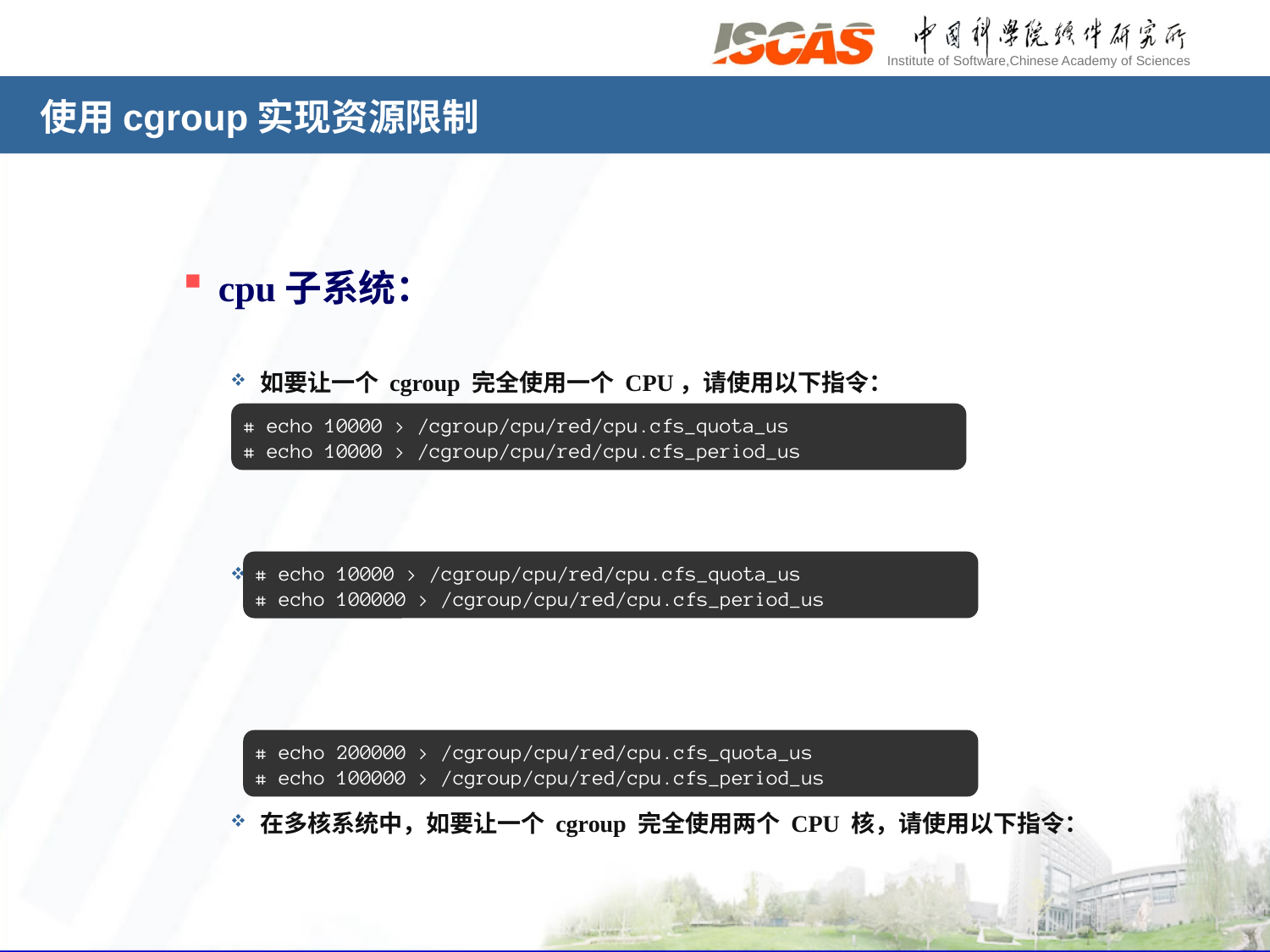

# 使用cgroup实现资源限制
cpu子系统：

如要让一个 cgroup 完全使用一个 CPU，请使用以下指令：

如要让一个 cgroup 使用 CPU 的 10%，请使用以下指令：

在多核系统中，如要让一个 cgroup 完全使用两个 CPU 核，请使用以下指令：

# echo 10000 > /cgroup/cpu/red/cpu.cfs_quota_us
# echo 10000 > /cgroup/cpu/red/cpu.cfs_period_us
# echo 10000 > /cgroup/cpu/red/cpu.cfs_quota_us
# echo 100000 > /cgroup/cpu/red/cpu.cfs_period_us
# echo 200000 > /cgroup/cpu/red/cpu.cfs_quota_us
# echo 100000 > /cgroup/cpu/red/cpu.cfs_period_us